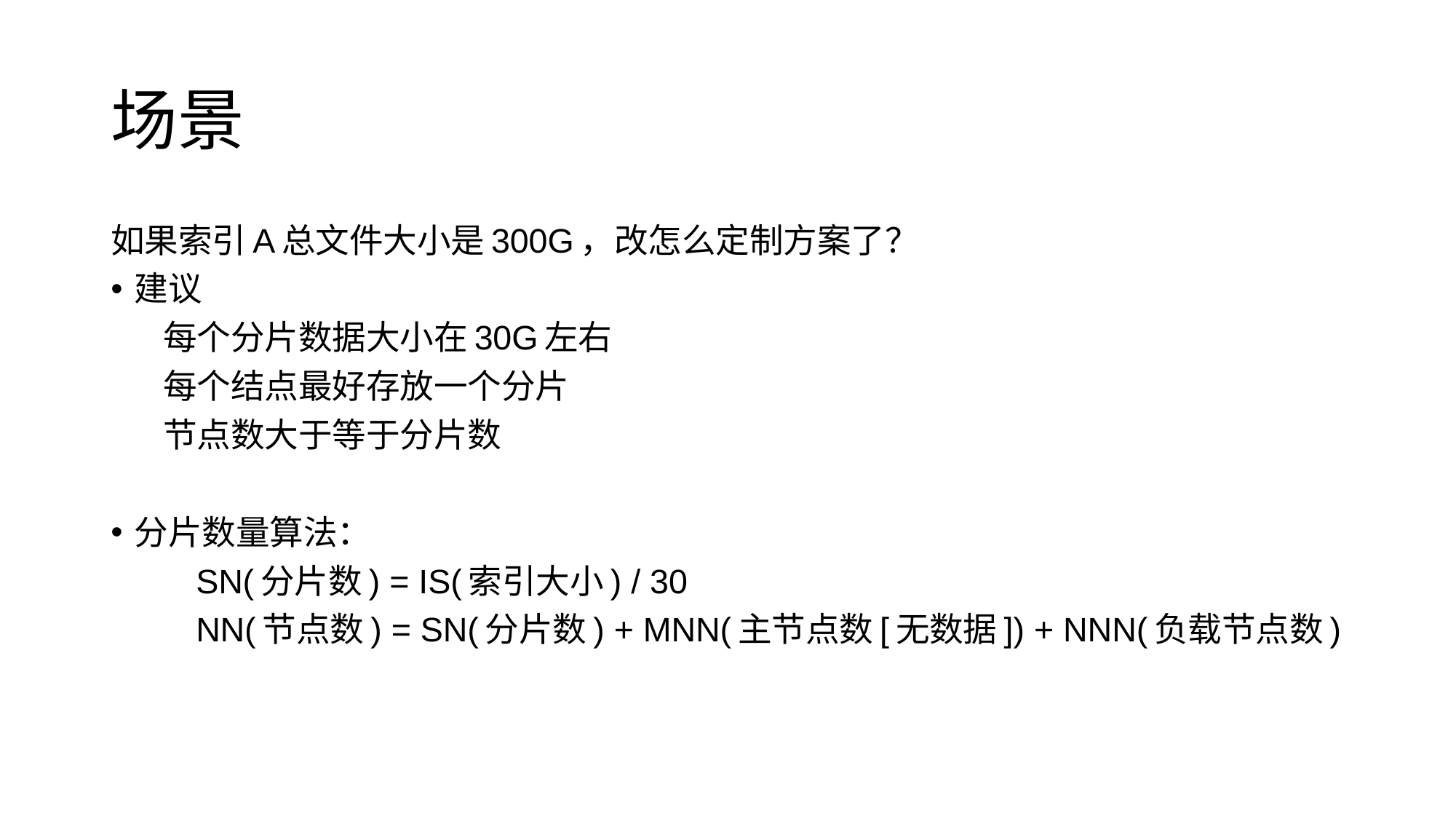

# 场景
如果索引A总文件大小是300G，改怎么定制方案了？
建议
      每个分片数据大小在30G左右
      每个结点最好存放一个分片
      节点数大于等于分片数

分片数量算法：
         SN(分片数) = IS(索引大小) / 30
         NN(节点数) = SN(分片数) + MNN(主节点数[无数据]) + NNN(负载节点数)